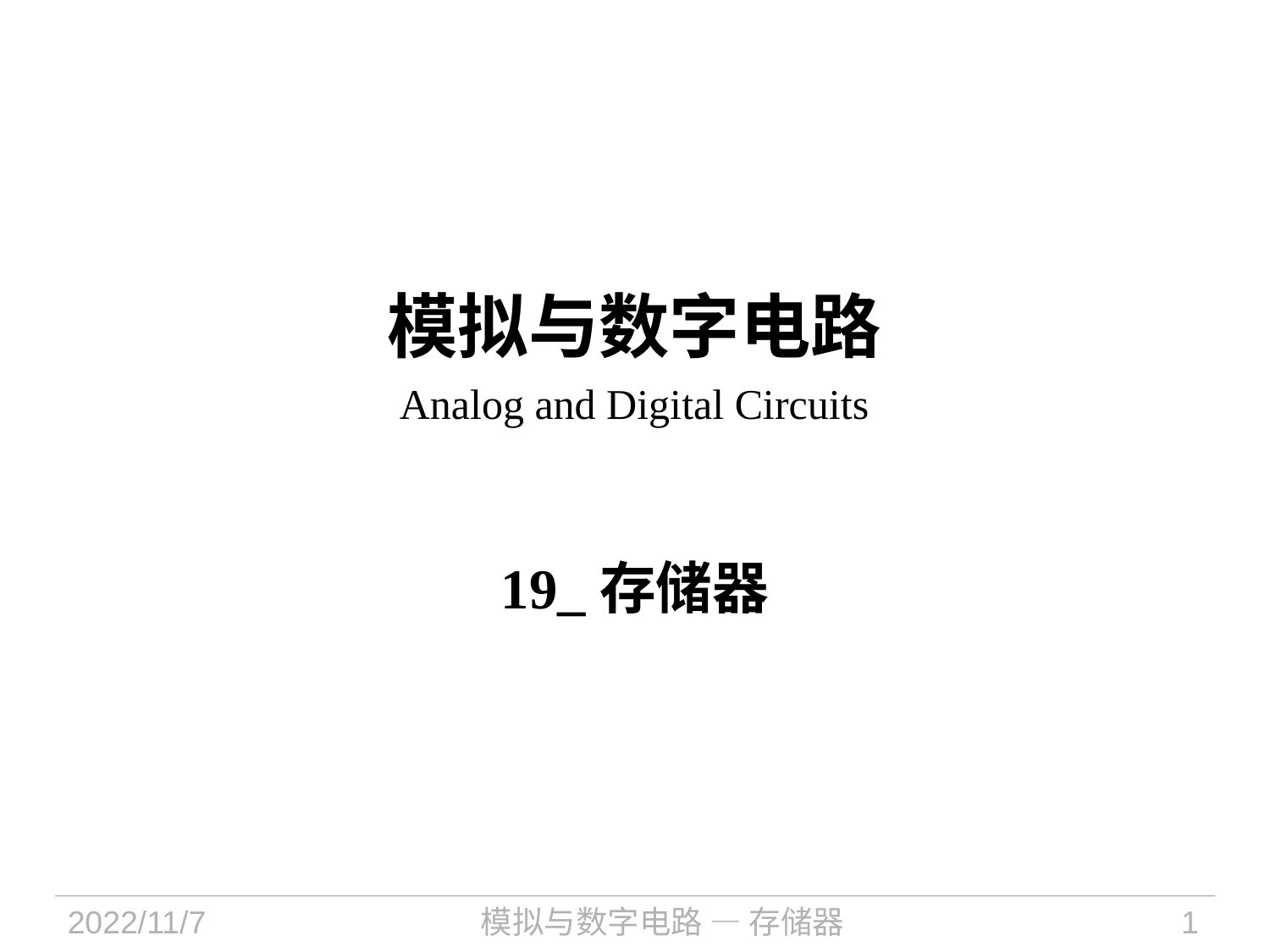

# 模拟与数字电路 Analog and Digital Circuits
19_存储器
2022/11/7
模拟与数字电路 — 存储器
1